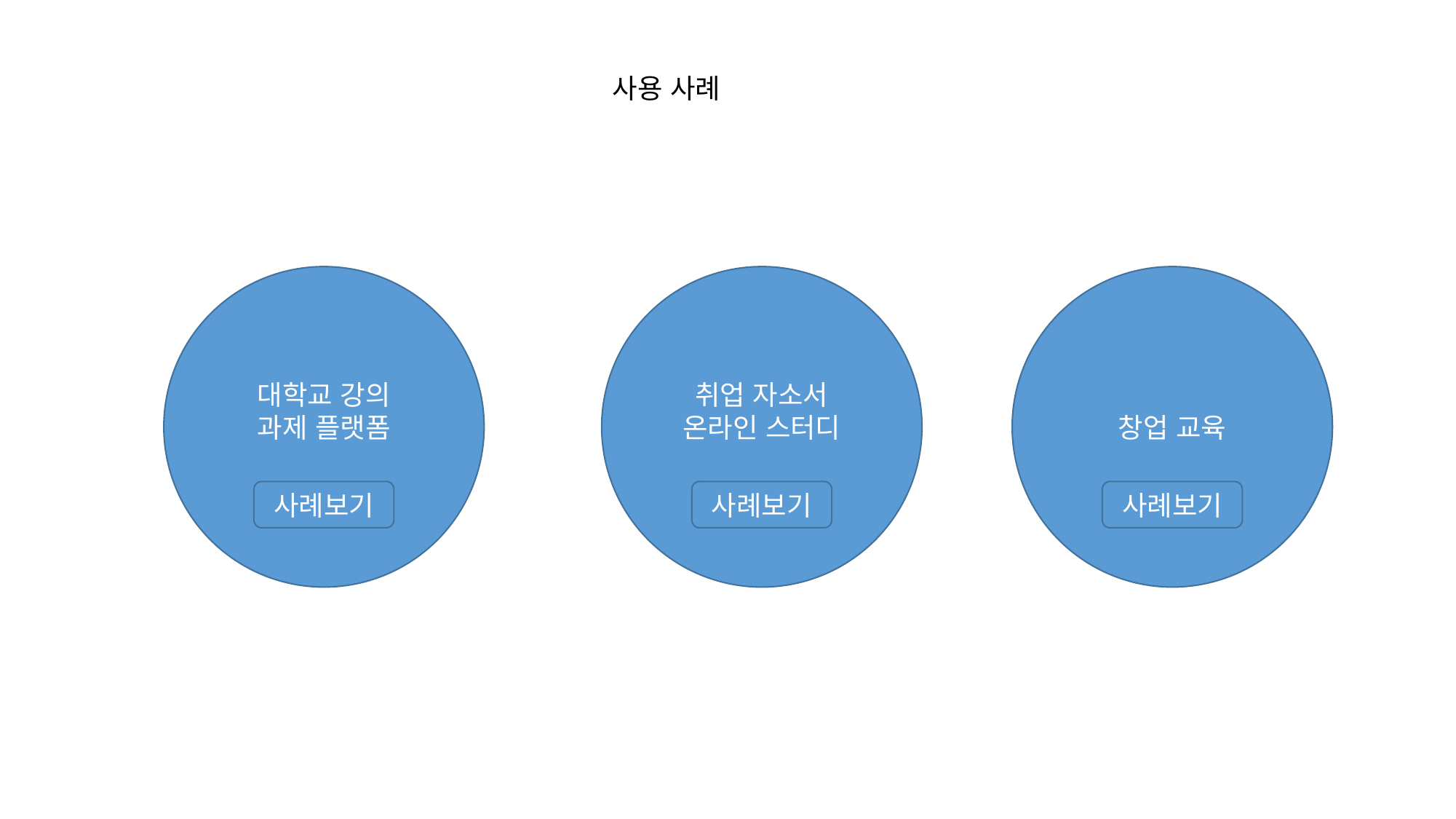

사용 사례
대학교 강의
과제 플랫폼

취업 자소서
온라인 스터디

창업 교육
사례보기
사례보기
사례보기